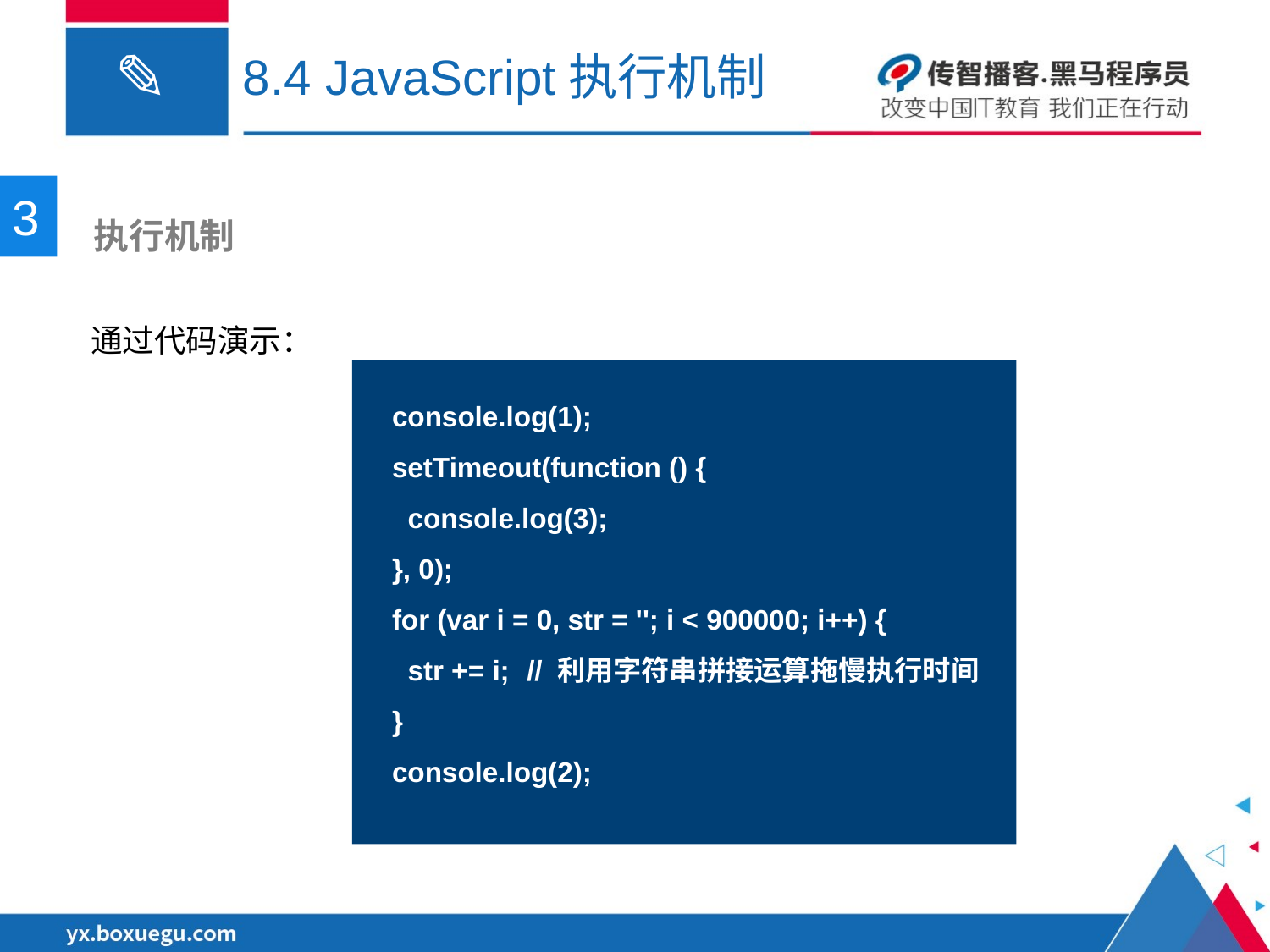

# 8.4 JavaScript执行机制

3
  执行机制
通过代码演示：

console.log(1);
setTimeout(function () {
  console.log(3);
}, 0);
for (var i = 0, str = ''; i < 900000; i++) {
  str += i;	 // 利用字符串拼接运算拖慢执行时间
}
console.log(2);